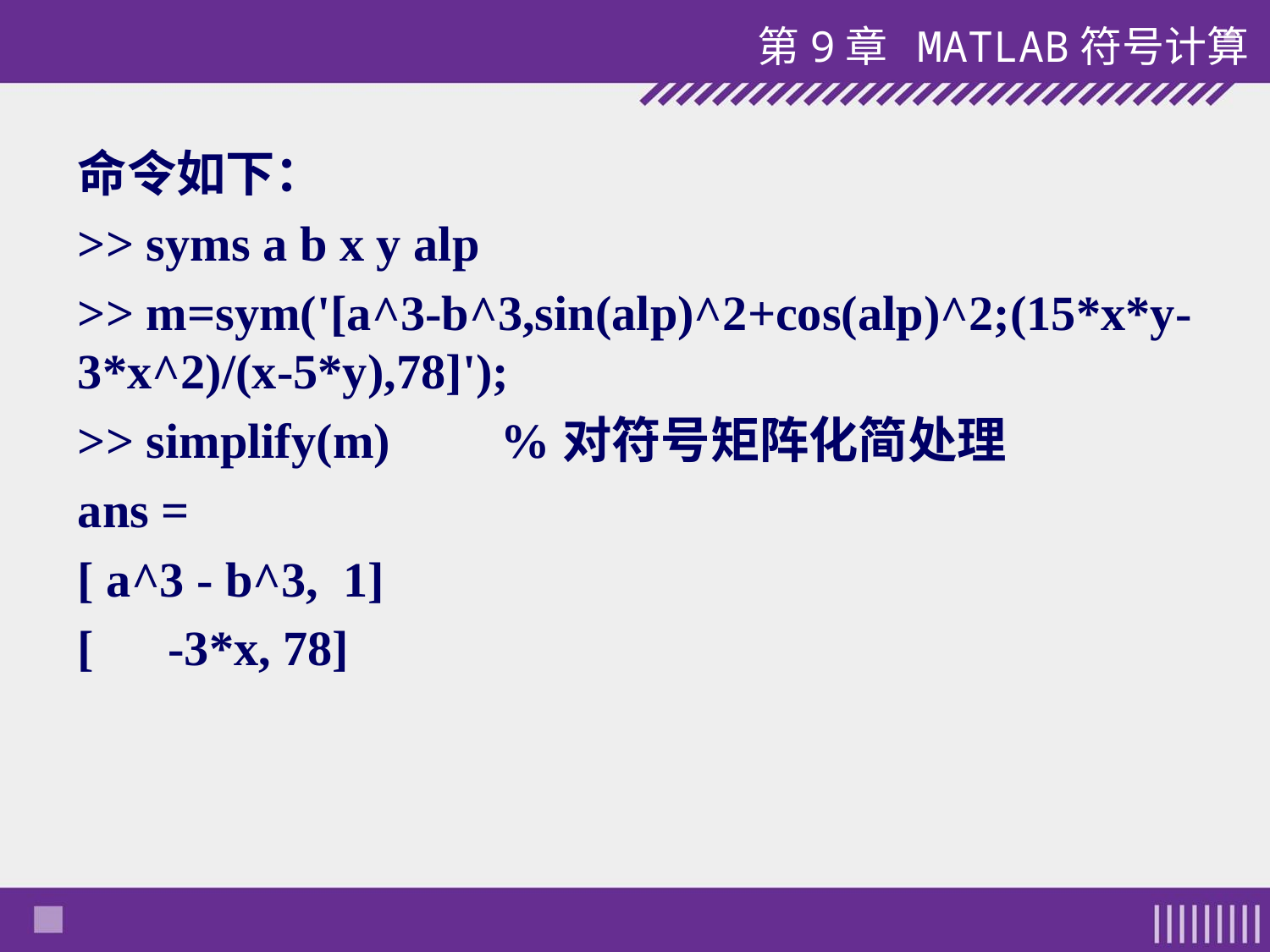

第9章  MATLAB符号计算
命令如下：
>> syms a b x y alp
>> m=sym('[a^3-b^3,sin(alp)^2+cos(alp)^2;(15*x*y-3*x^2)/(x-5*y),78]');
>> simplify(m)         %对符号矩阵化简处理
ans =
[ a^3 - b^3,  1]
[      -3*x, 78]